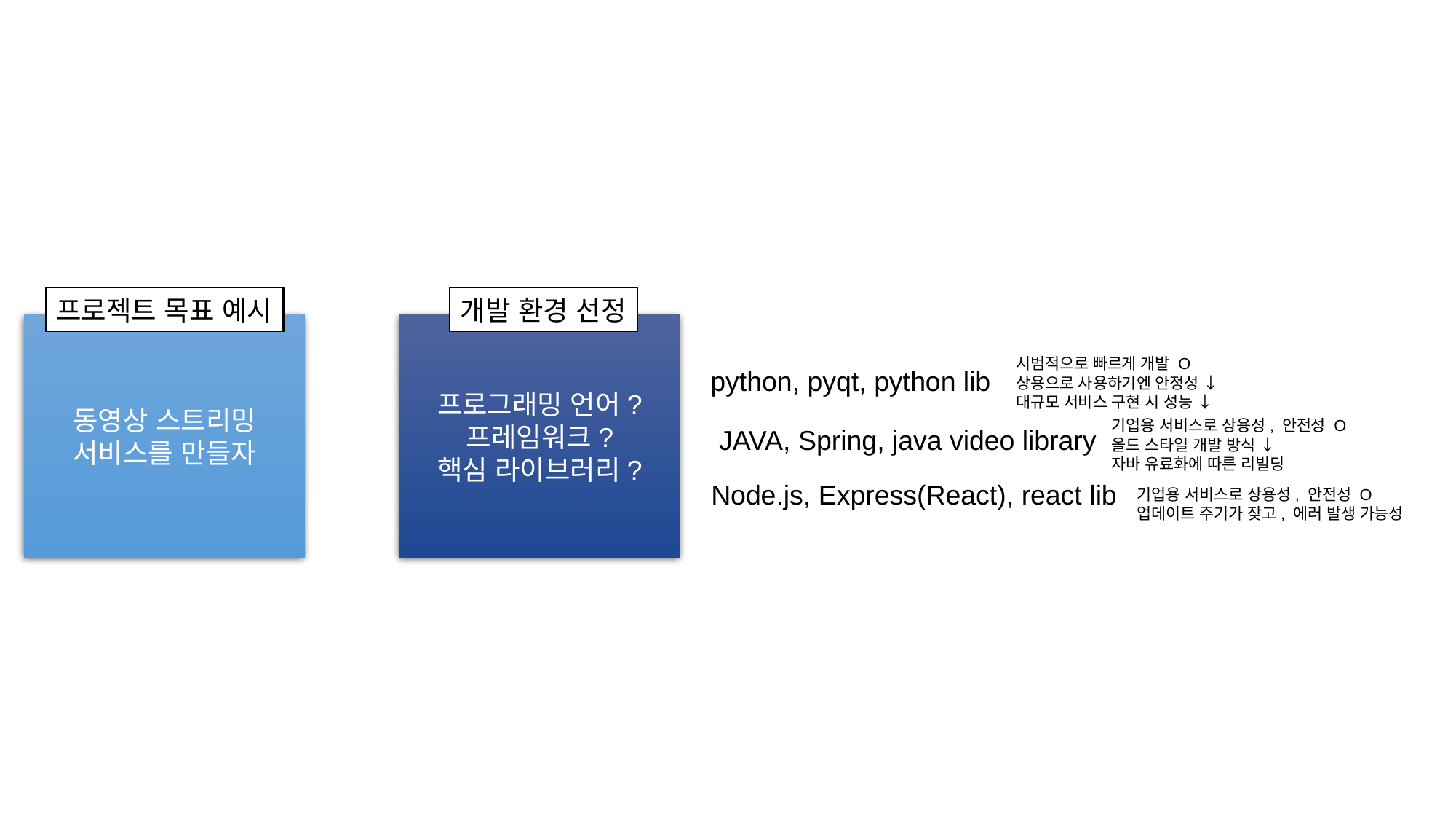

프로젝트 목표 예시
개발 환경 선정
동영상 스트리밍 서비스를 만들자
프로그래밍 언어?
프레임워크?
핵심 라이브러리?
시범적으로 빠르게 개발 O
상용으로 사용하기엔 안정성 ↓
대규모 서비스 구현 시 성능 ↓
python, pyqt, python lib
기업용 서비스로 상용성, 안전성 O
올드 스타일 개발 방식 ↓
자바 유료화에 따른 리빌딩
JAVA, Spring, java video library
Node.js, Express(React), react lib
기업용 서비스로 상용성, 안전성 O
업데이트 주기가 잦고, 에러 발생 가능성